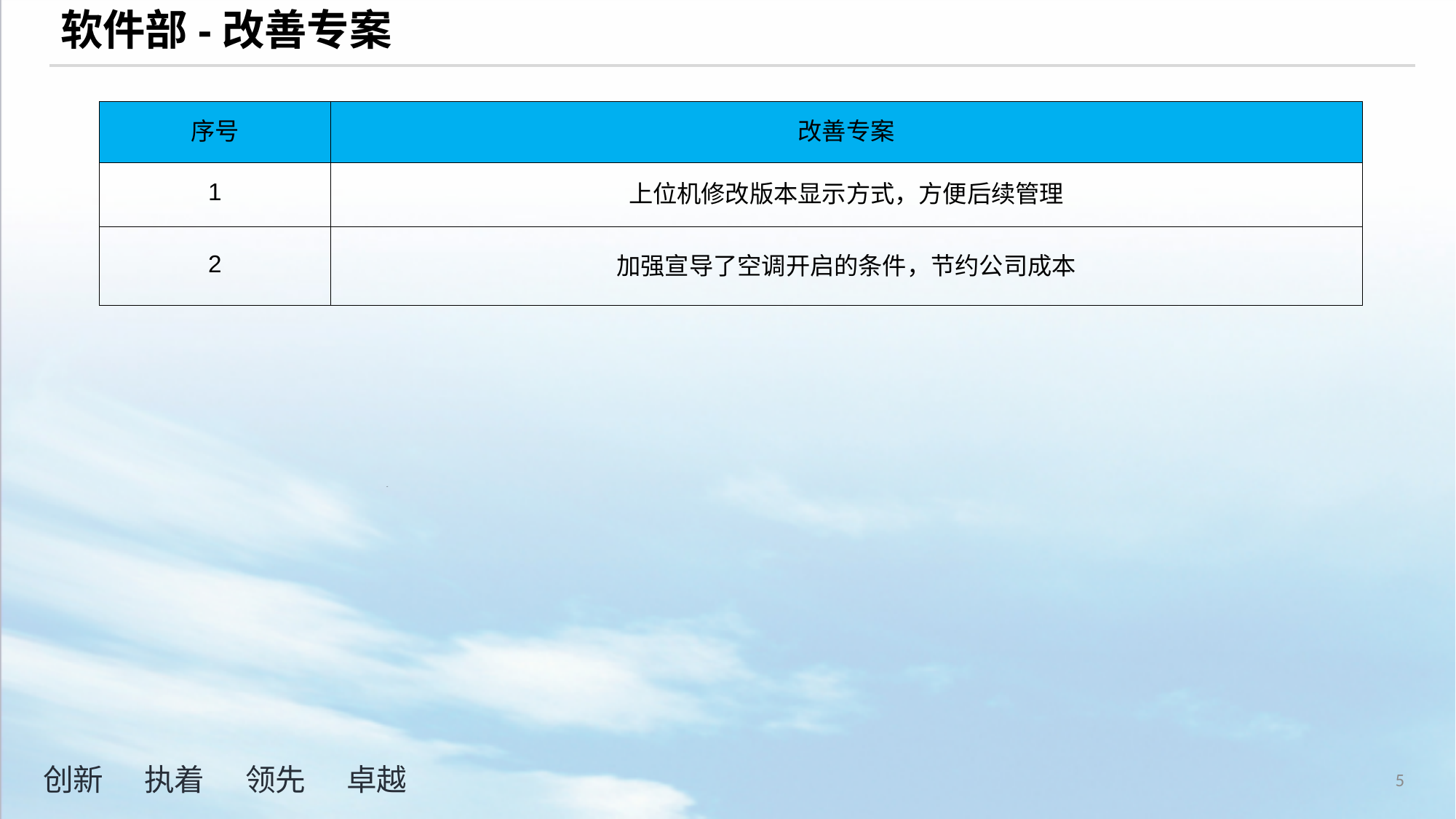

软件部-改善专案
| 序号 | 改善专案 |
| --- | --- |
| 1 | 上位机修改版本显示方式，方便后续管理 |
| 2 | 加强宣导了空调开启的条件，节约公司成本 |
5